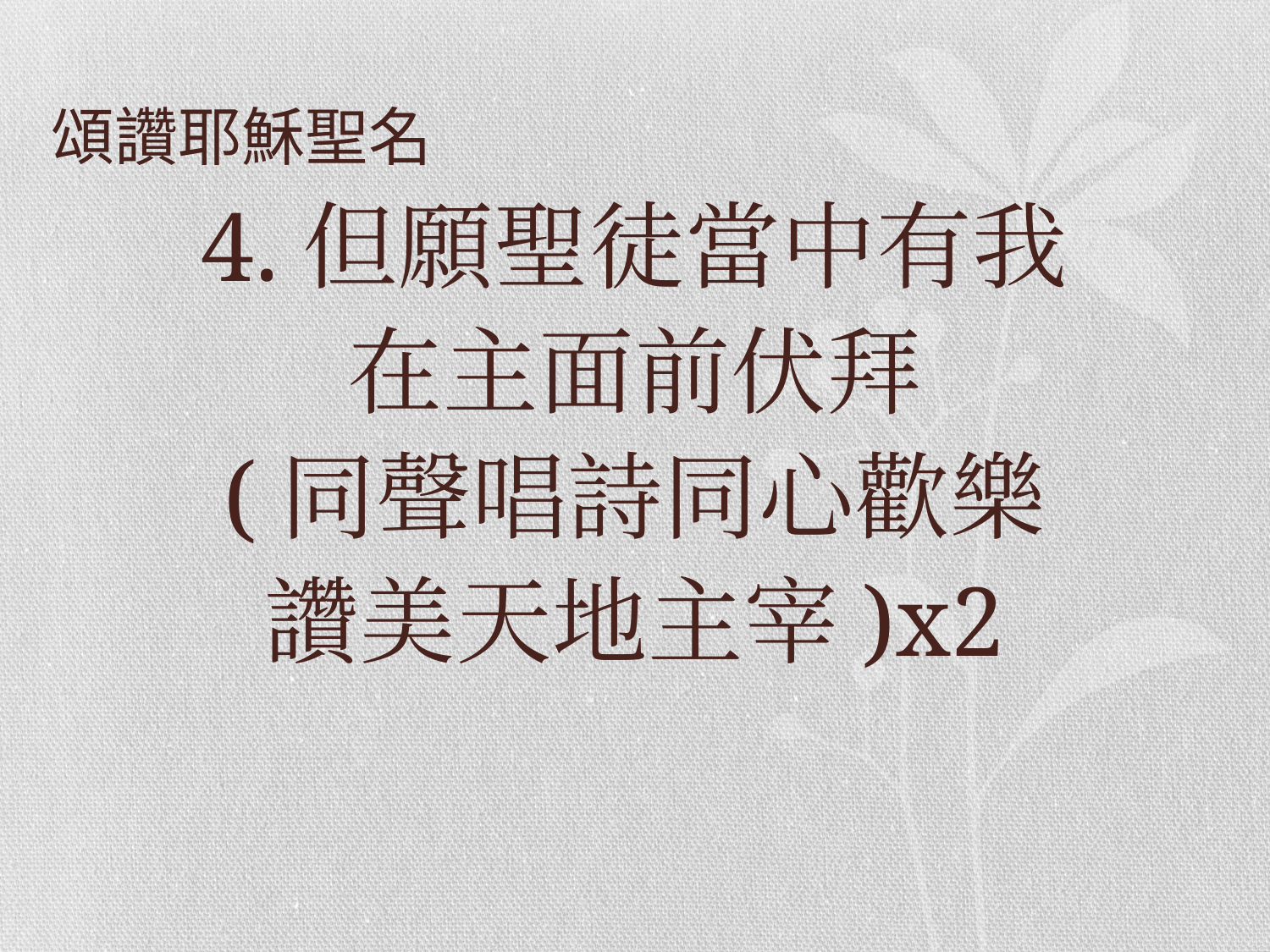

# 頌讚耶穌聖名
4.但願聖徒當中有我
在主面前伏拜
(同聲唱詩同心歡樂
讚美天地主宰)x2